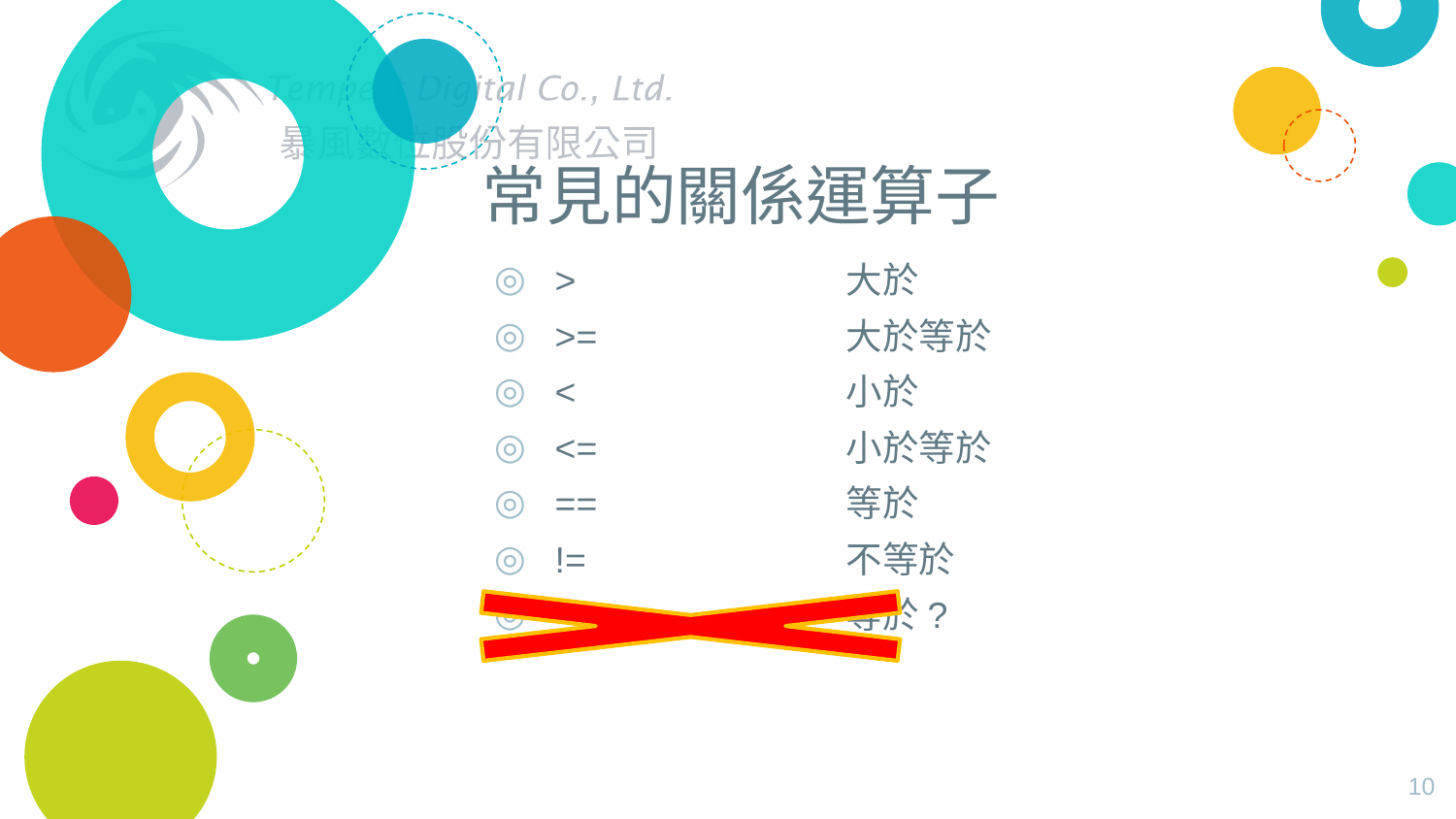

# 常見的關係運算子
>		大於
>=		大於等於
<		小於
<=		小於等於
==		等於
!=		不等於
=		等於?

10